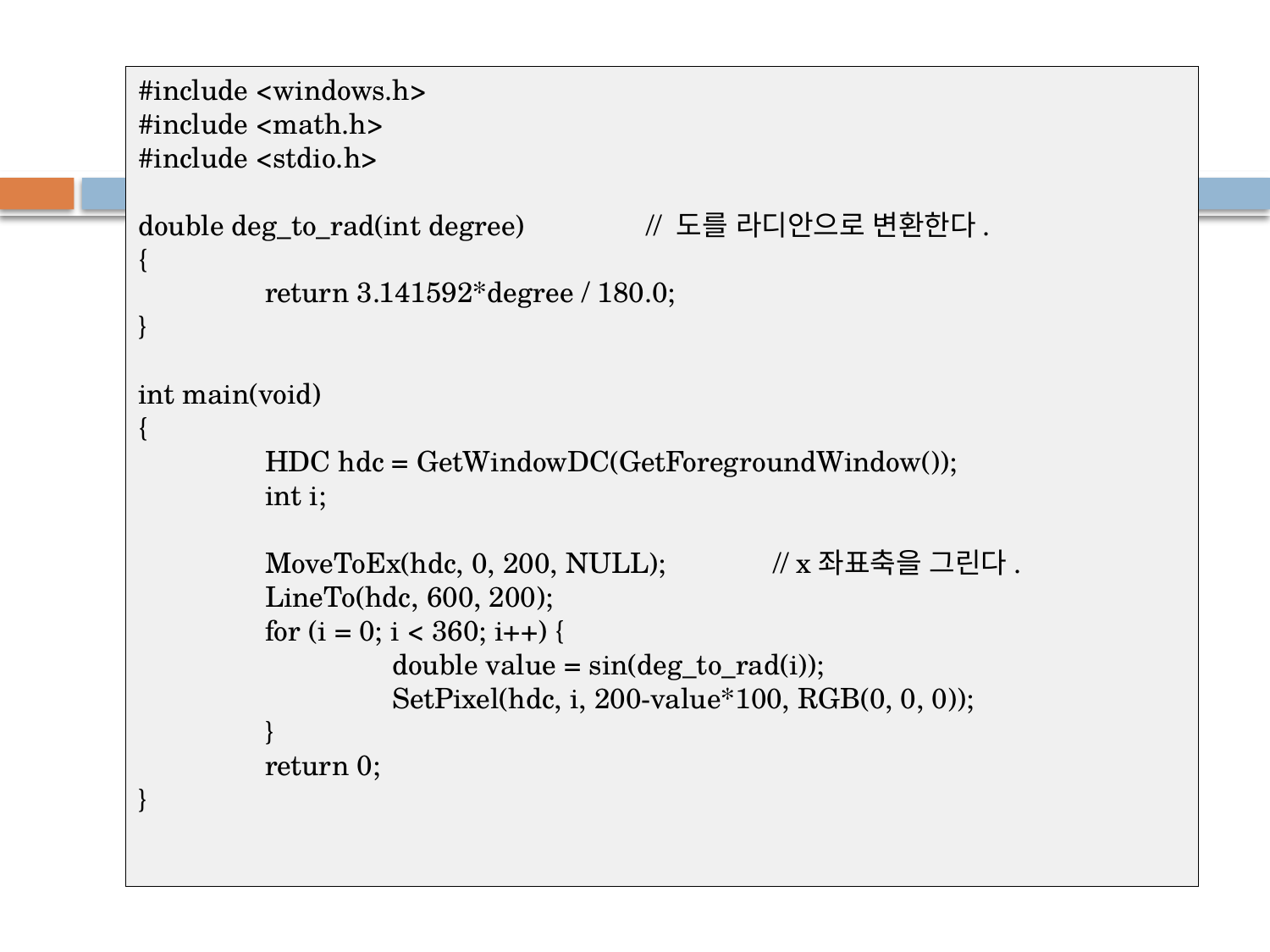

#include <windows.h>
#include <math.h>
#include <stdio.h>

double deg_to_rad(int degree)	// 도를 라디안으로 변환한다.
{
	return 3.141592*degree / 180.0;
}

int main(void)
{
	HDC hdc = GetWindowDC(GetForegroundWindow());
	int i;

	MoveToEx(hdc, 0, 200, NULL);	// x좌표축을 그린다.
	LineTo(hdc, 600, 200);
	for (i = 0; i < 360; i++) {
		double value = sin(deg_to_rad(i));
		SetPixel(hdc, i, 200-value*100, RGB(0, 0, 0));
	}
	return 0;
}